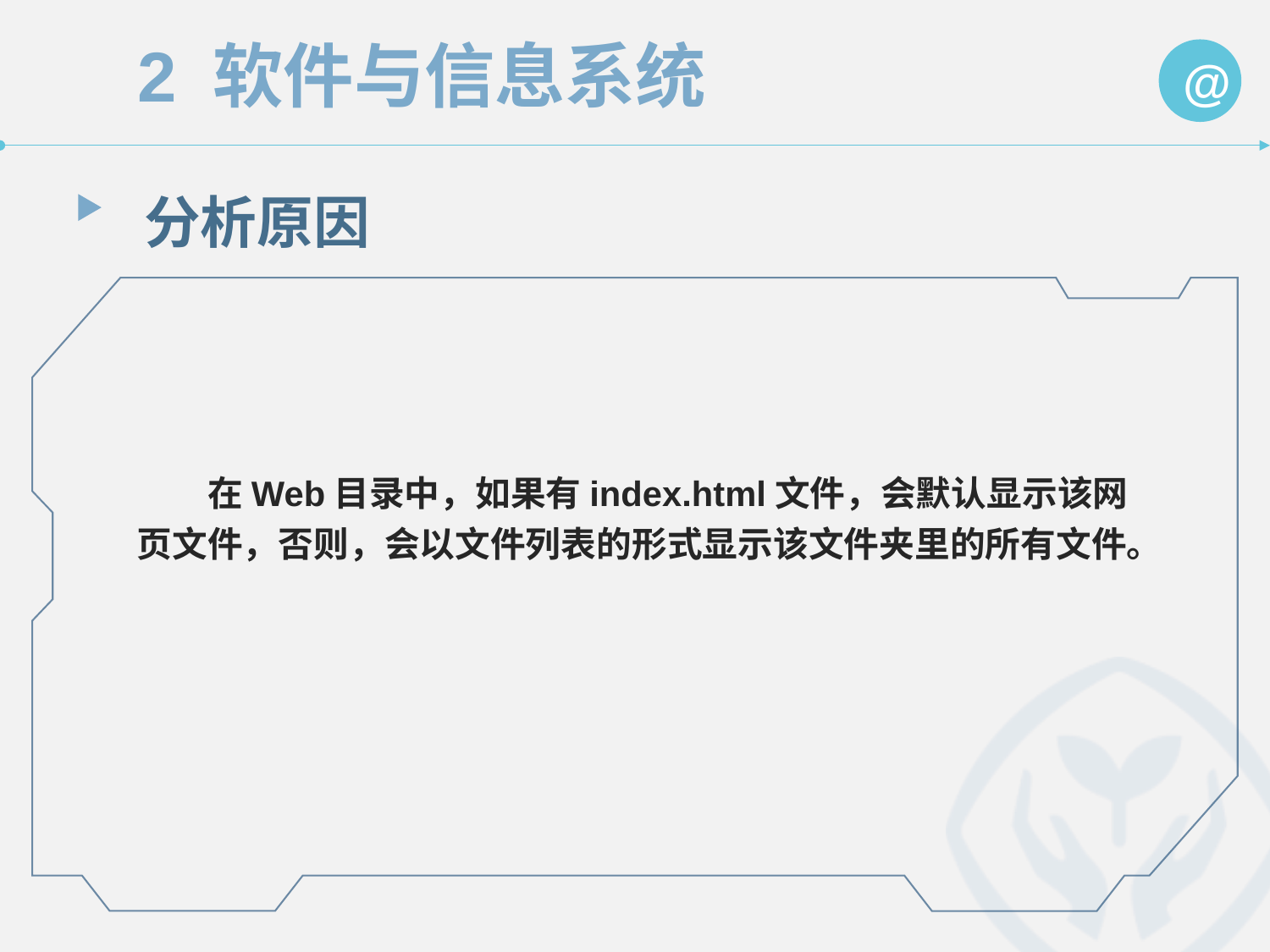

分析原因

　　在Web目录中，如果有index.html文件，会默认显示该网页文件，否则，会以文件列表的形式显示该文件夹里的所有文件。